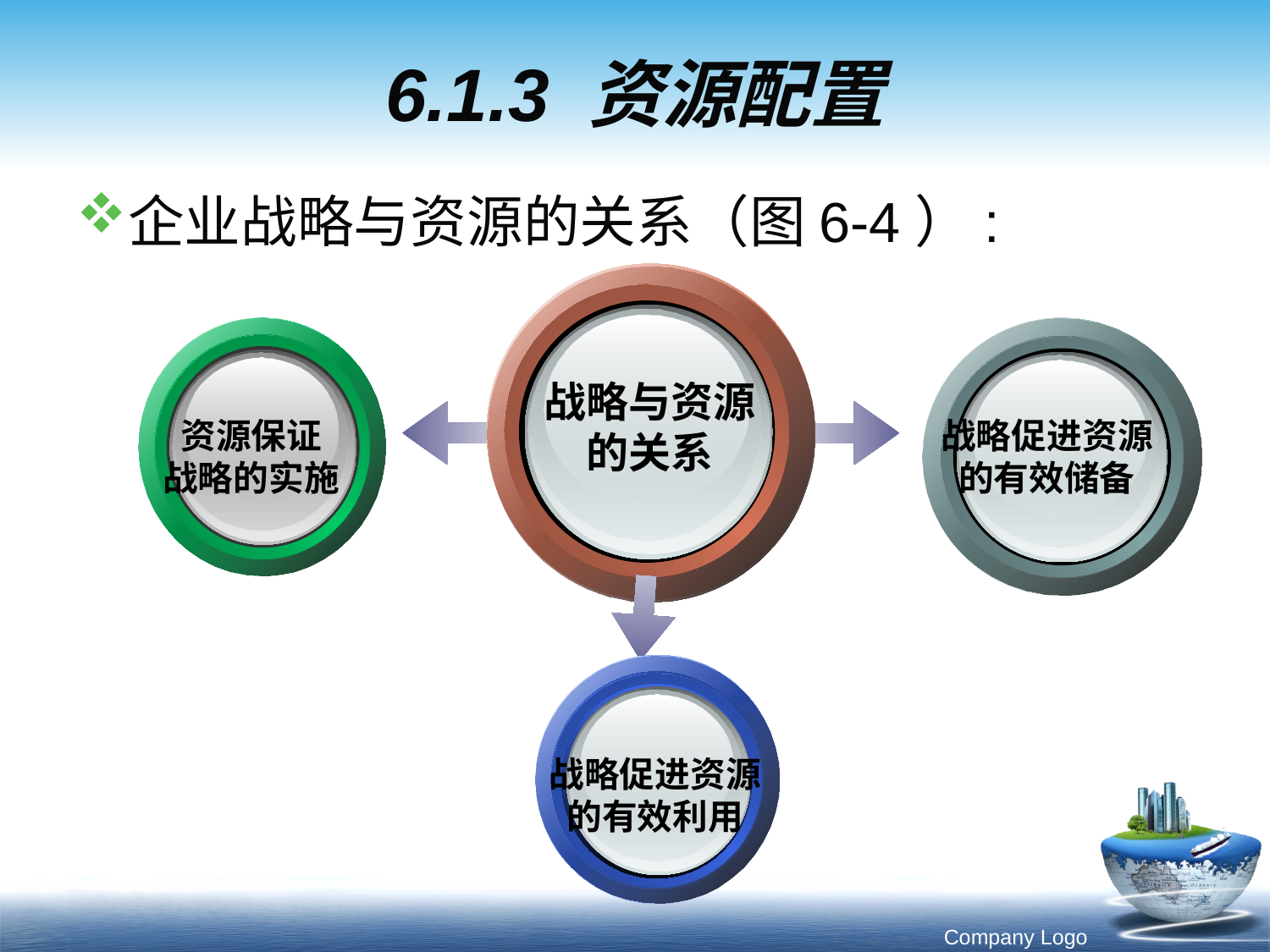

# 6.1.3 资源配置
企业战略与资源的关系（图6-4）:

战略与资源
的关系

资源保证
战略的实施
战略促进资源
的有效储备

战略促进资源
的有效利用
Company Logo